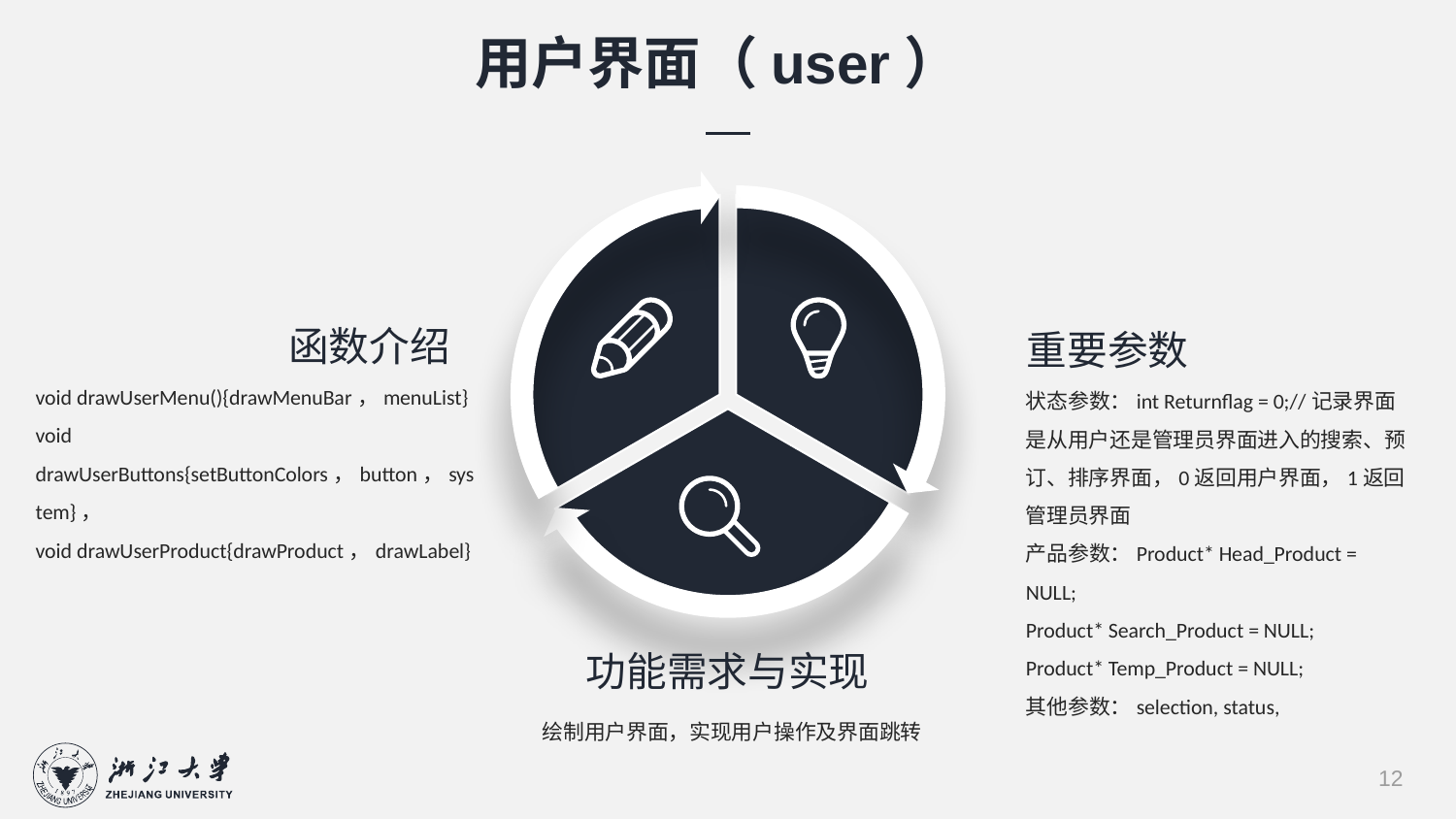

用户界面（user）

函数介绍
重要参数
void drawUserMenu(){drawMenuBar，menuList}
void drawUserButtons{setButtonColors，button，system}，
void drawUserProduct{drawProduct，drawLabel}
状态参数：int Returnflag = 0;//记录界面是从用户还是管理员界面进入的搜索、预订、排序界面，0返回用户界面，1返回管理员界面
产品参数：Product* Head_Product = NULL;
Product* Search_Product = NULL;
Product* Temp_Product = NULL;
其他参数：selection, status,

功能需求与实现
绘制用户界面，实现用户操作及界面跳转
12